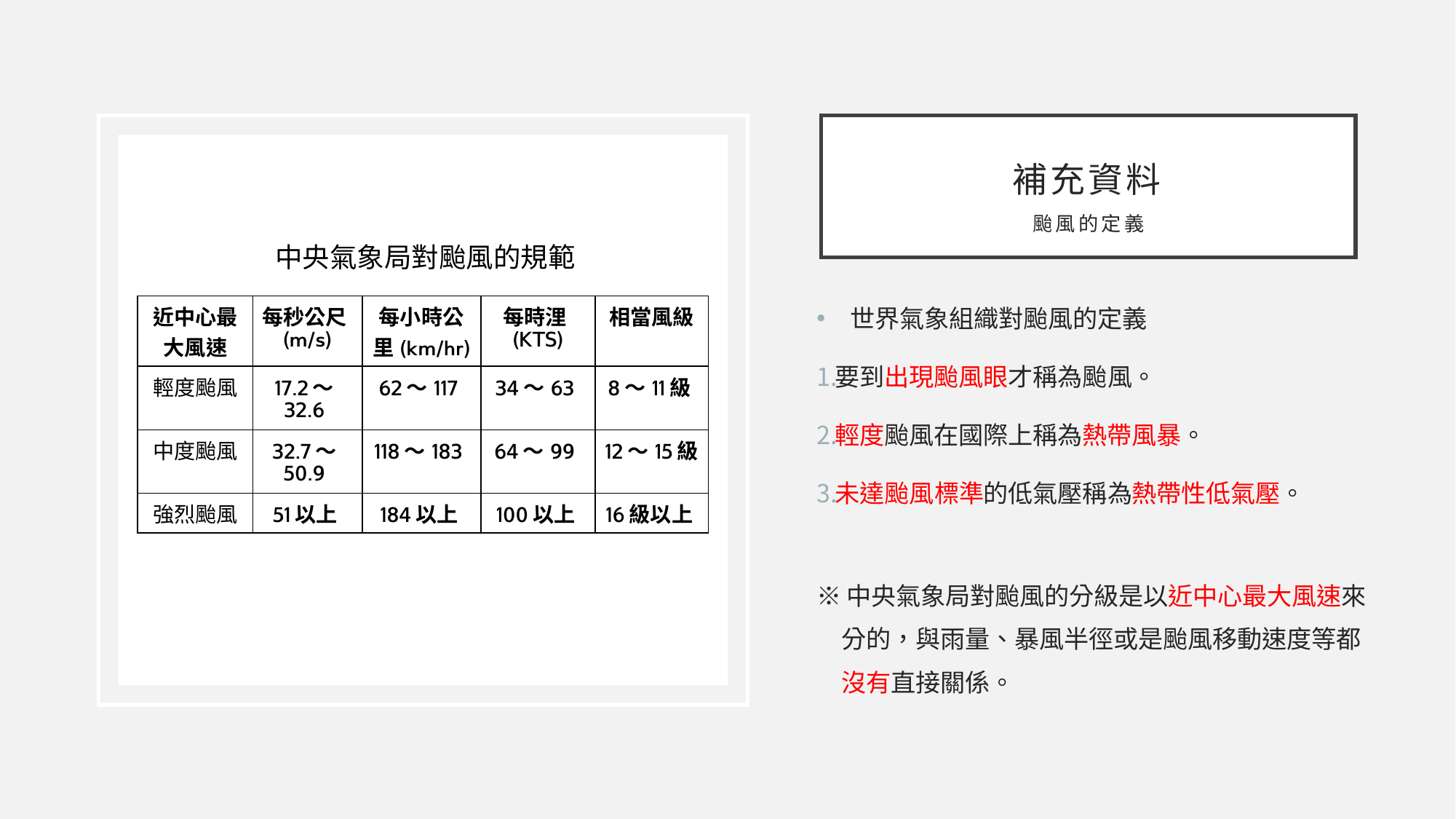

# 補充資料 颱風的定義

中央氣象局對颱風的規範
世界氣象組織對颱風的定義
要到出現颱風眼才稱為颱風。
輕度颱風在國際上稱為熱帶風暴。
未達颱風標準的低氣壓稱為熱帶性低氣壓。

※中央氣象局對颱風的分級是以近中心最大風速來
　分的，與雨量、暴風半徑或是颱風移動速度等都
　沒有直接關係。
| 近中心最大風速 | 每秒公尺(m/s) | 每小時公里(km/hr) | 每時浬(KTS) | 相當風級 |
| --- | --- | --- | --- | --- |
| 輕度颱風 | 17.2～32.6 | 62～117 | 34～63 | 8～11級 |
| 中度颱風 | 32.7～50.9 | 118～183 | 64～99 | 12～15級 |
| 強烈颱風 | 51以上 | 184以上 | 100以上 | 16級以上 |